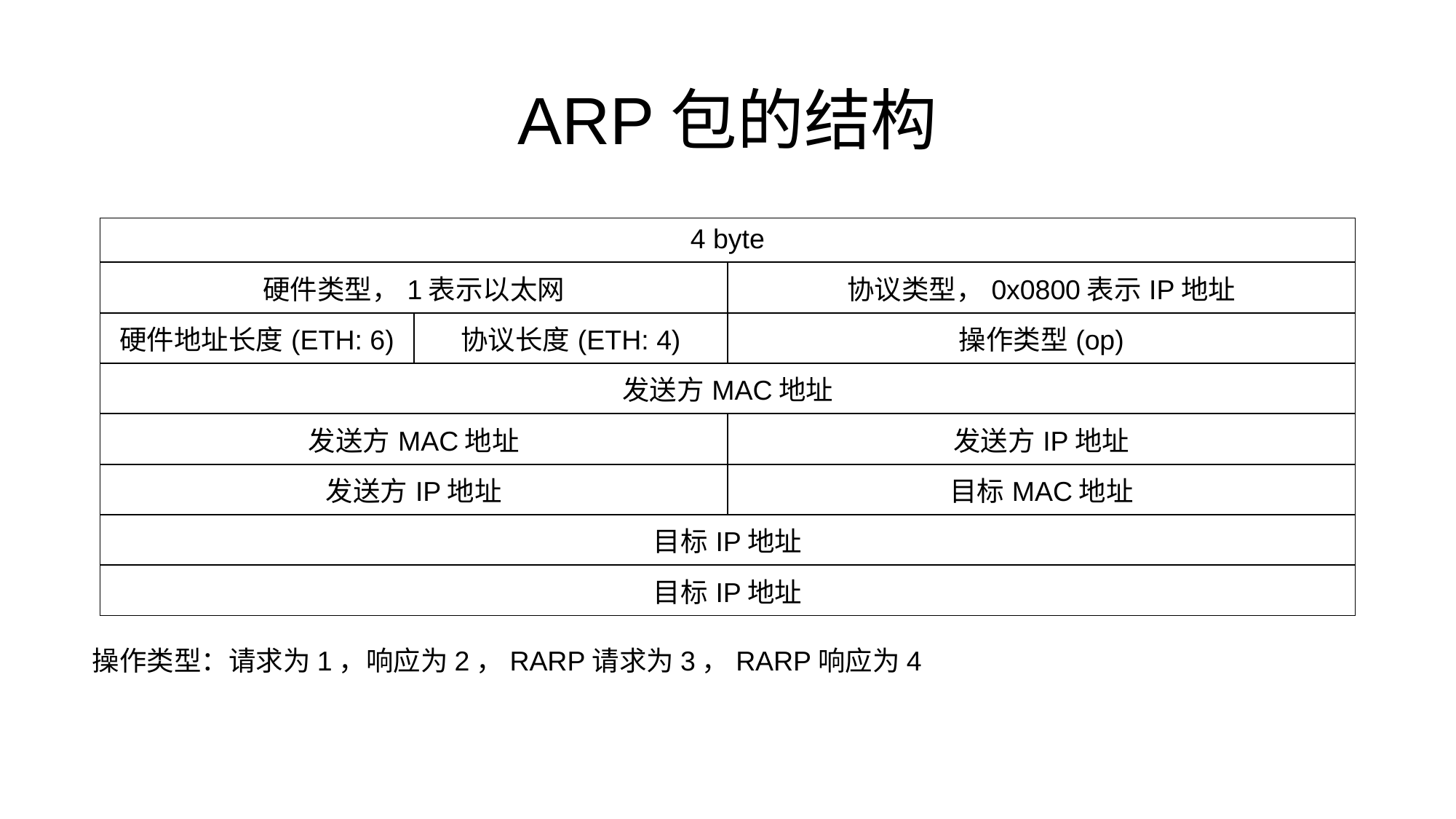

# ARP包的结构
| 4 byte |  |  |
| --- | --- | --- |
| 硬件类型，1表示以太网 |  | 协议类型，0x0800表示IP地址 |
| 硬件地址长度(ETH: 6) | 协议长度(ETH: 4) | 操作类型(op) |
| 发送方MAC地址 |  |  |
| 发送方MAC地址 |  | 发送方IP地址 |
| 发送方IP地址 |  | 目标MAC地址 |
| 目标IP地址 |  |  |
| 目标IP地址 |  |  |
操作类型：请求为1，响应为2，RARP请求为3，RARP响应为4